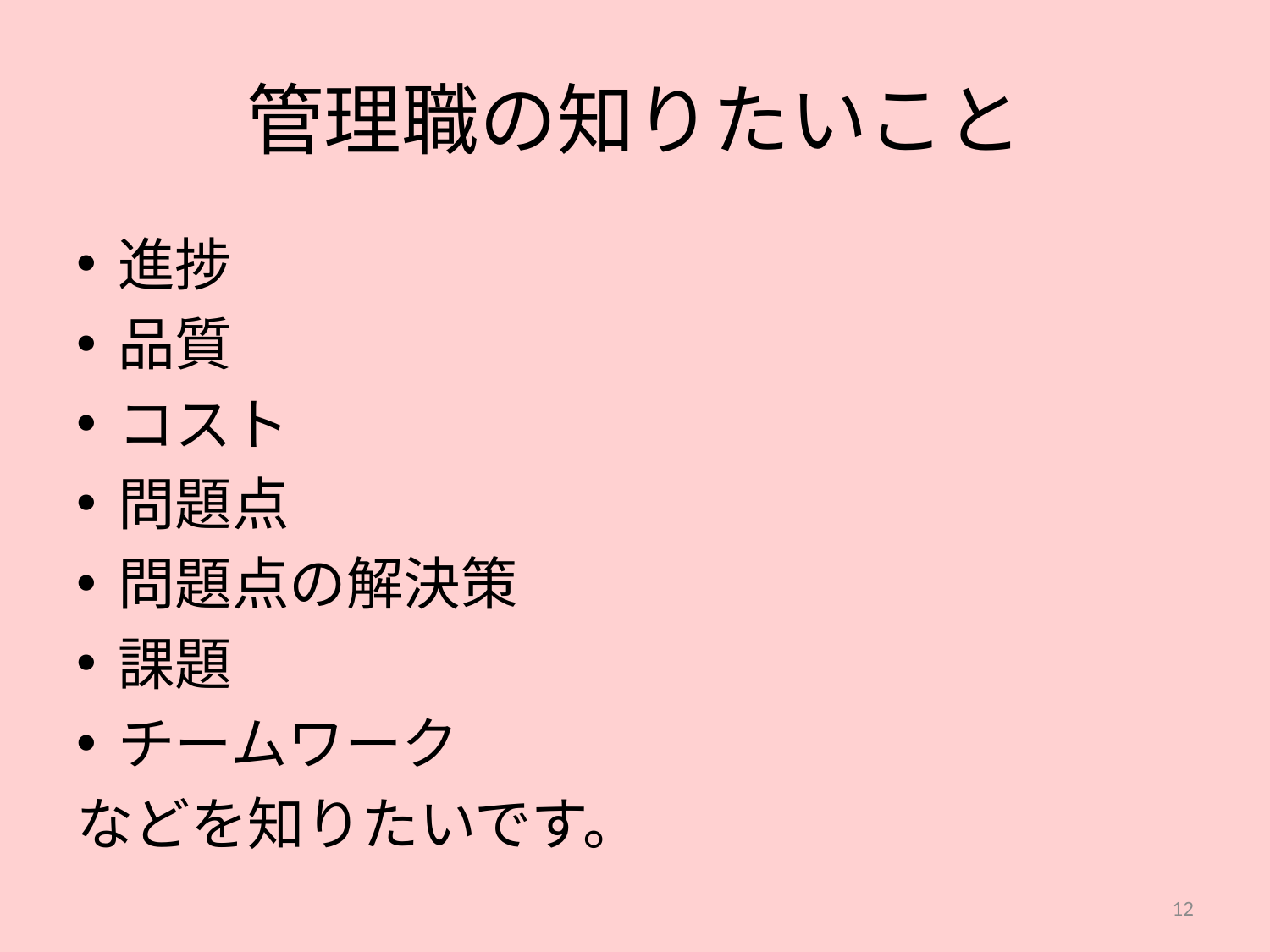

# 管理職の知りたいこと
進捗
品質
コスト
問題点
問題点の解決策
課題
チームワーク
などを知りたいです。
12